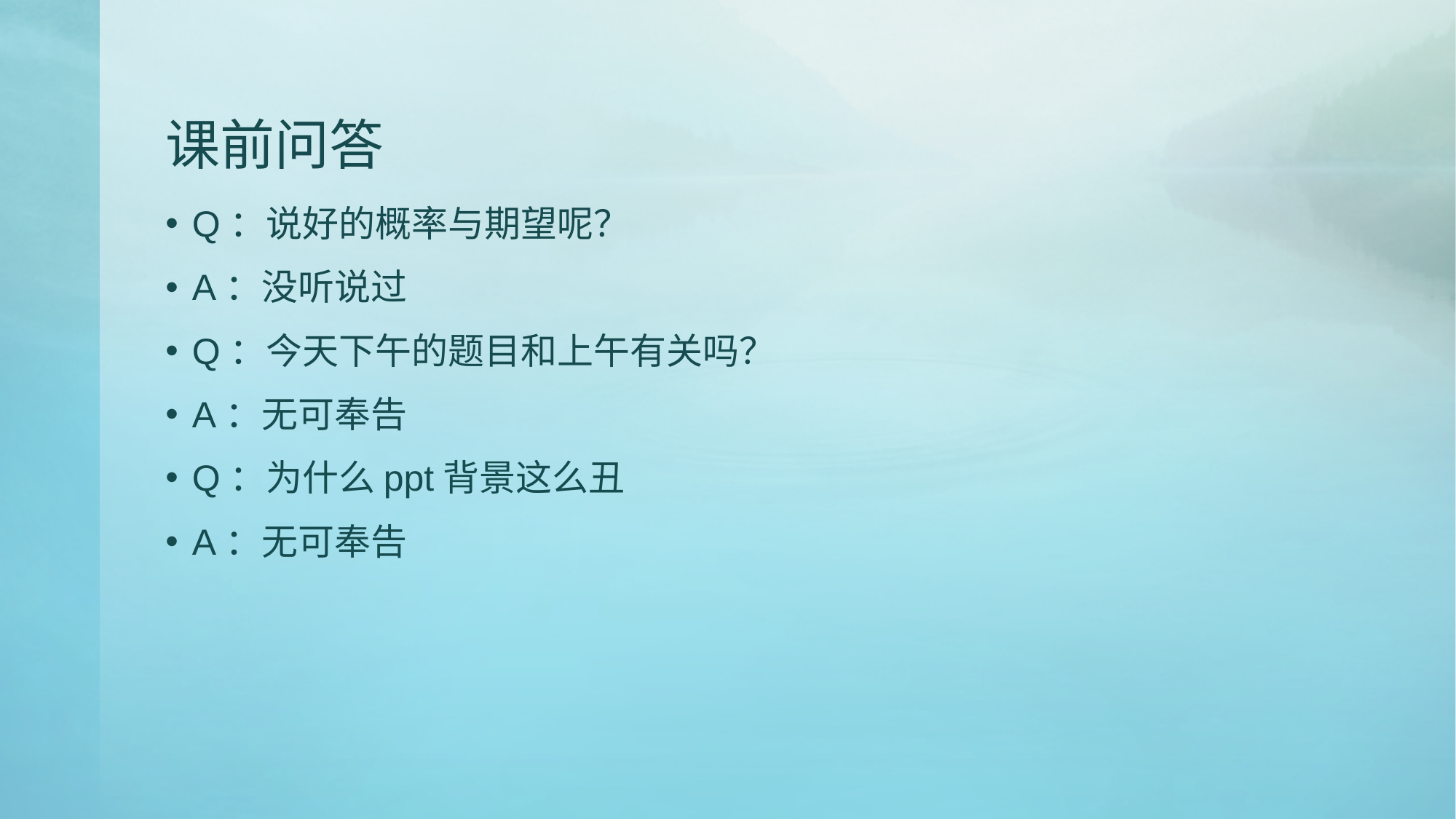

# 课前问答
Q：说好的概率与期望呢？
A：没听说过
Q：今天下午的题目和上午有关吗？
A：无可奉告
Q：为什么ppt背景这么丑
A：无可奉告